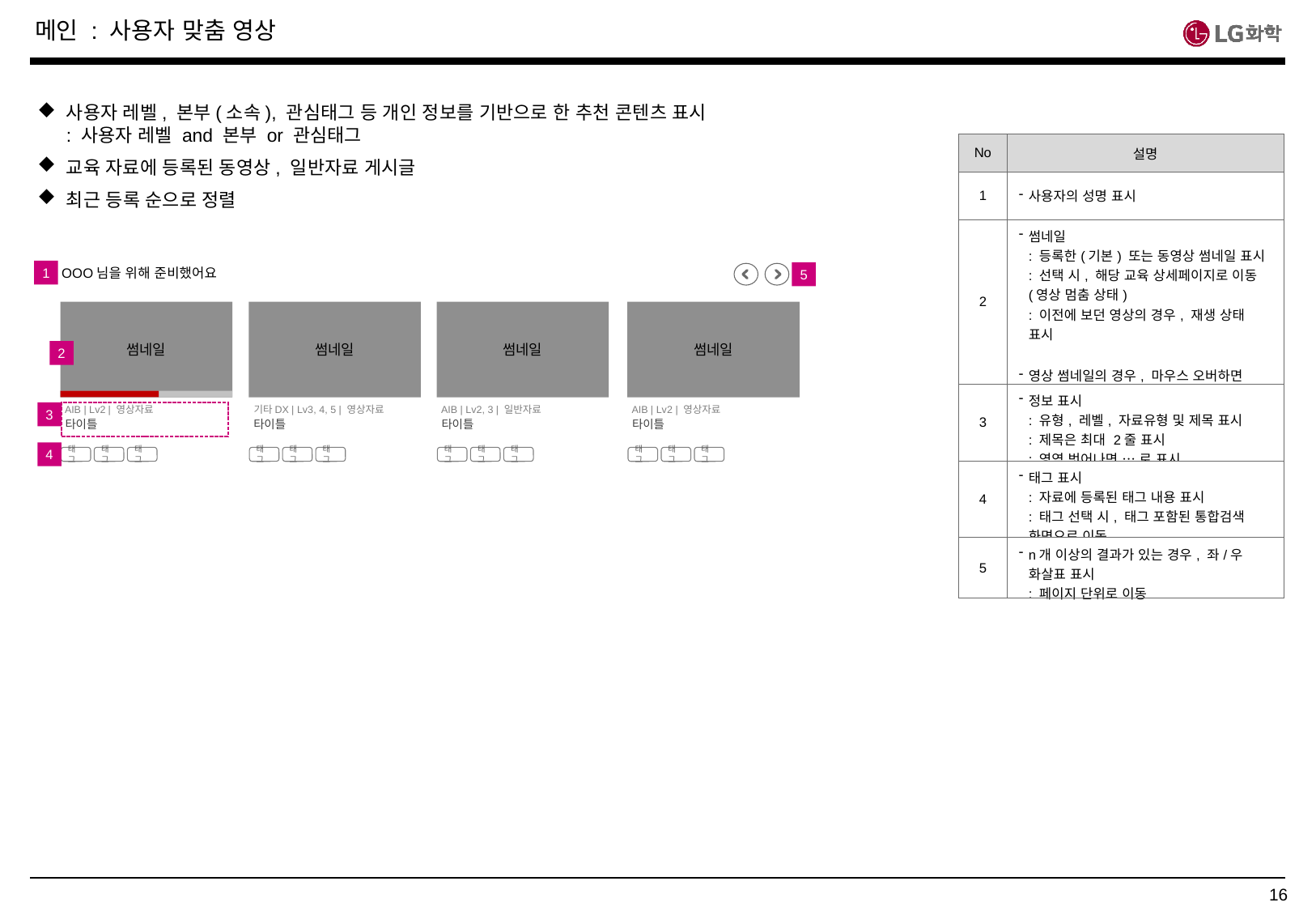

메인 : 사용자 맞춤 영상
사용자 레벨, 본부(소속), 관심태그 등 개인 정보를 기반으로 한 추천 콘텐츠 표시
: 사용자 레벨 and 본부 or 관심태그
교육 자료에 등록된 동영상, 일반자료 게시글
최근 등록 순으로 정렬

| No | 설명 |
| --- | --- |
| 1 | 사용자의 성명 표시 |
| 2 | 썸네일 : 등록한(기본) 또는 동영상 썸네일 표시 : 선택 시, 해당 교육 상세페이지로 이동 (영상 멈춤 상태) : 이전에 보던 영상의 경우, 재생 상태 표시 영상 썸네일의 경우, 마우스 오버하면 미리보기 재생 |
| 3 | 정보 표시 : 유형, 레벨, 자료유형 및 제목 표시 : 제목은 최대 2줄 표시 : 영역 벗어나면 … 로 표시 |
| 4 | 태그 표시 : 자료에 등록된 태그 내용 표시 : 태그 선택 시, 태그 포함된 통합검색 화면으로 이동 |
| 5 | n개 이상의 결과가 있는 경우, 좌/우 화살표 표시 : 페이지 단위로 이동 |
OOO님을 위해 준비했어요
1
5

썸네일
AIB | Lv2 | 영상자료
타이틀
태그
태그
태그
썸네일
기타DX | Lv3, 4, 5 | 영상자료
타이틀
태그
태그
태그
썸네일
AIB | Lv2, 3 | 일반자료
타이틀
태그
태그
태그
썸네일
AIB | Lv2 | 영상자료
타이틀
태그
태그
태그
2

3

4